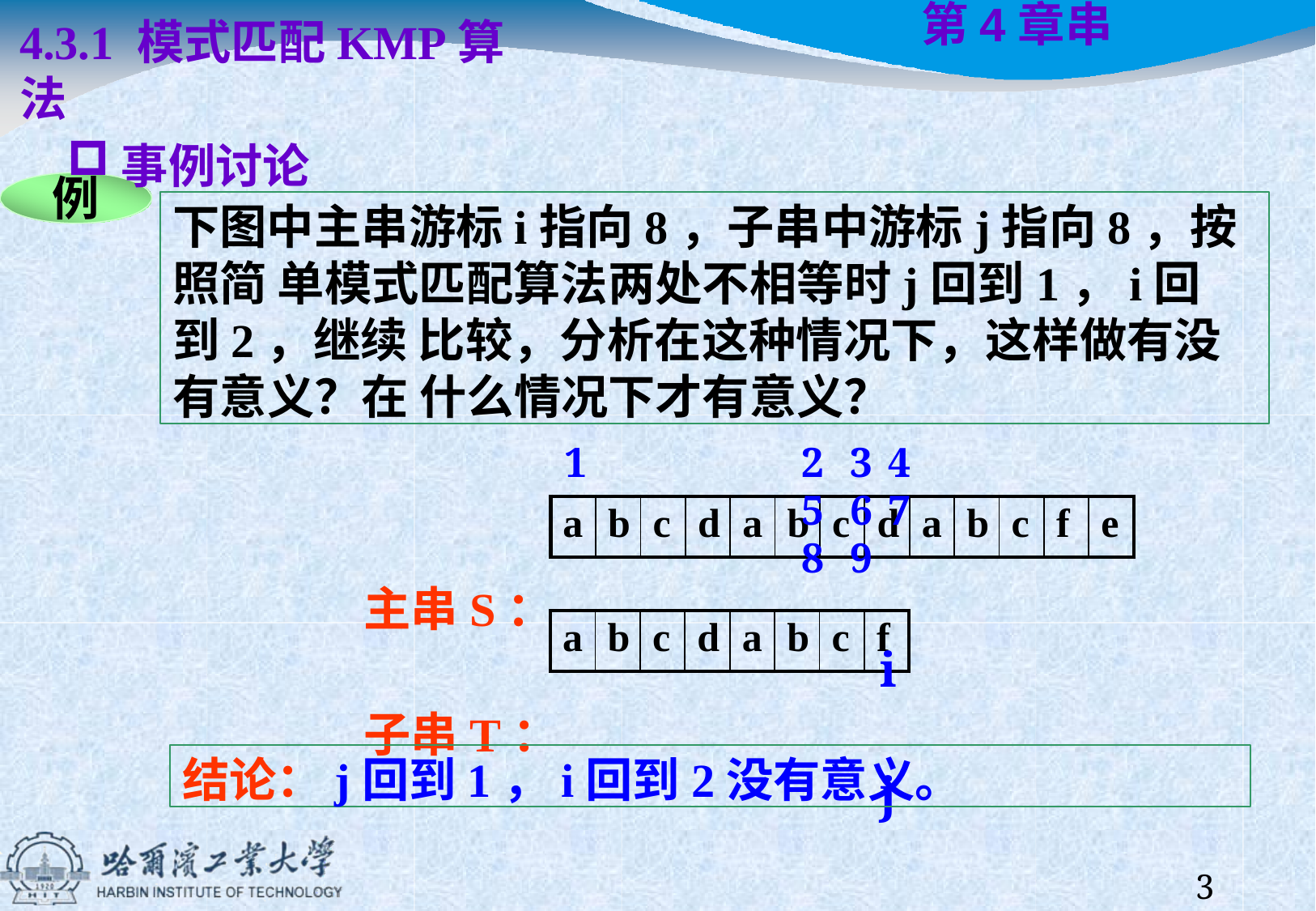

4.3.1 模式匹配KMP算法
事例讨论
# 第4章	串
例

下图中主串游标i指向8，子串中游标j指向8，按照简 单模式匹配算法两处不相等时j回到1，i回到2，继续 比较，分析在这种情况下，这样做有没有意义？在 什么情况下才有意义？
1	2	3	4	5	6	7	8	9
主串S：
i
子串T：
j
| a | b | c | d | a | b | c | d | a | b | c | f | e |
| --- | --- | --- | --- | --- | --- | --- | --- | --- | --- | --- | --- | --- |
| a | b | c | d | a | b | c | f |
| --- | --- | --- | --- | --- | --- | --- | --- |
结论：j回到1，i回到2没有意义。

31